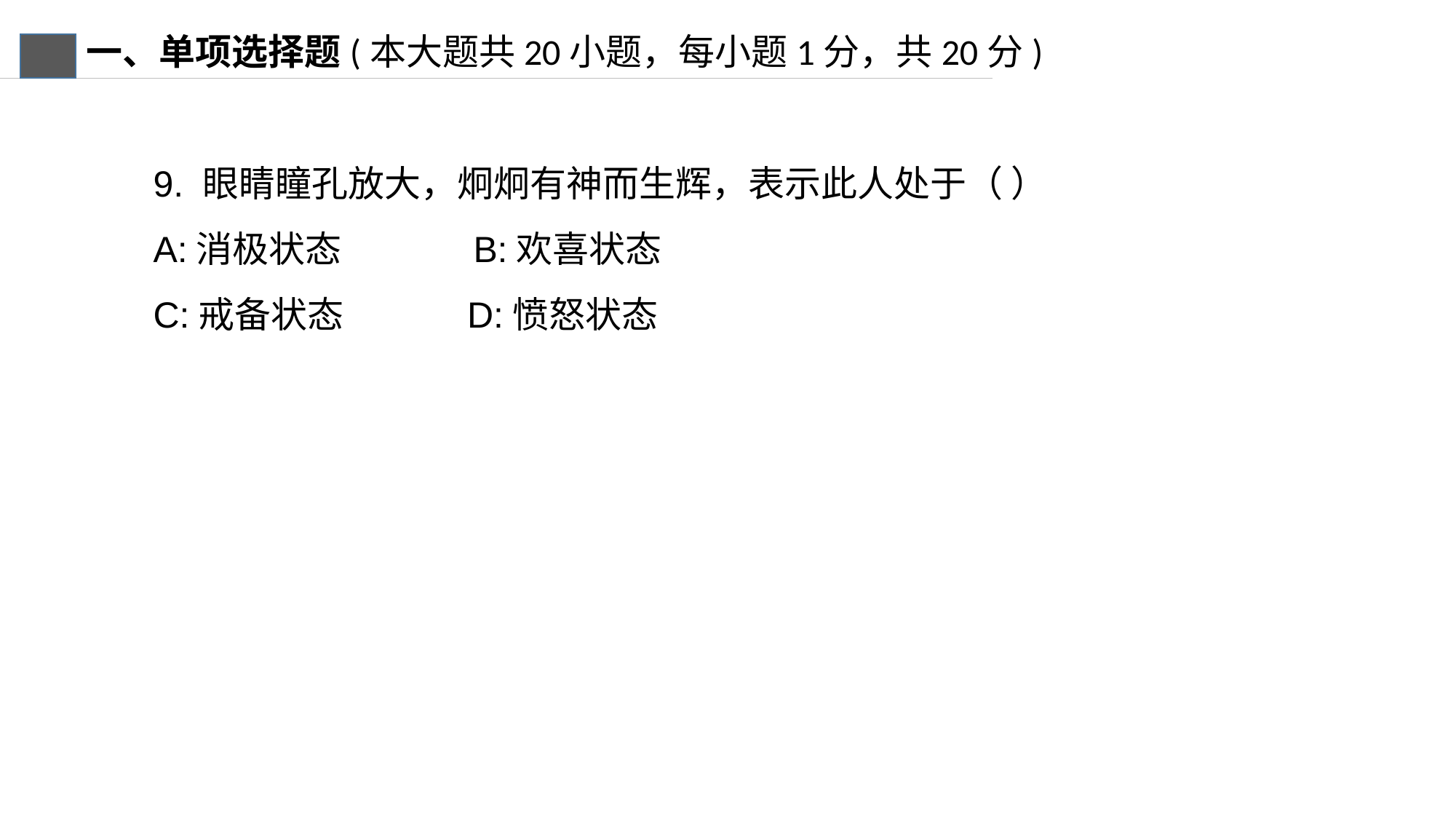

一、单项选择题(本大题共20小题，每小题1分，共20分)

9. 眼睛瞳孔放大，炯炯有神而生辉，表示此人处于（ ）
A:消极状态               B:欢喜状态
C:戒备状态              D:愤怒状态